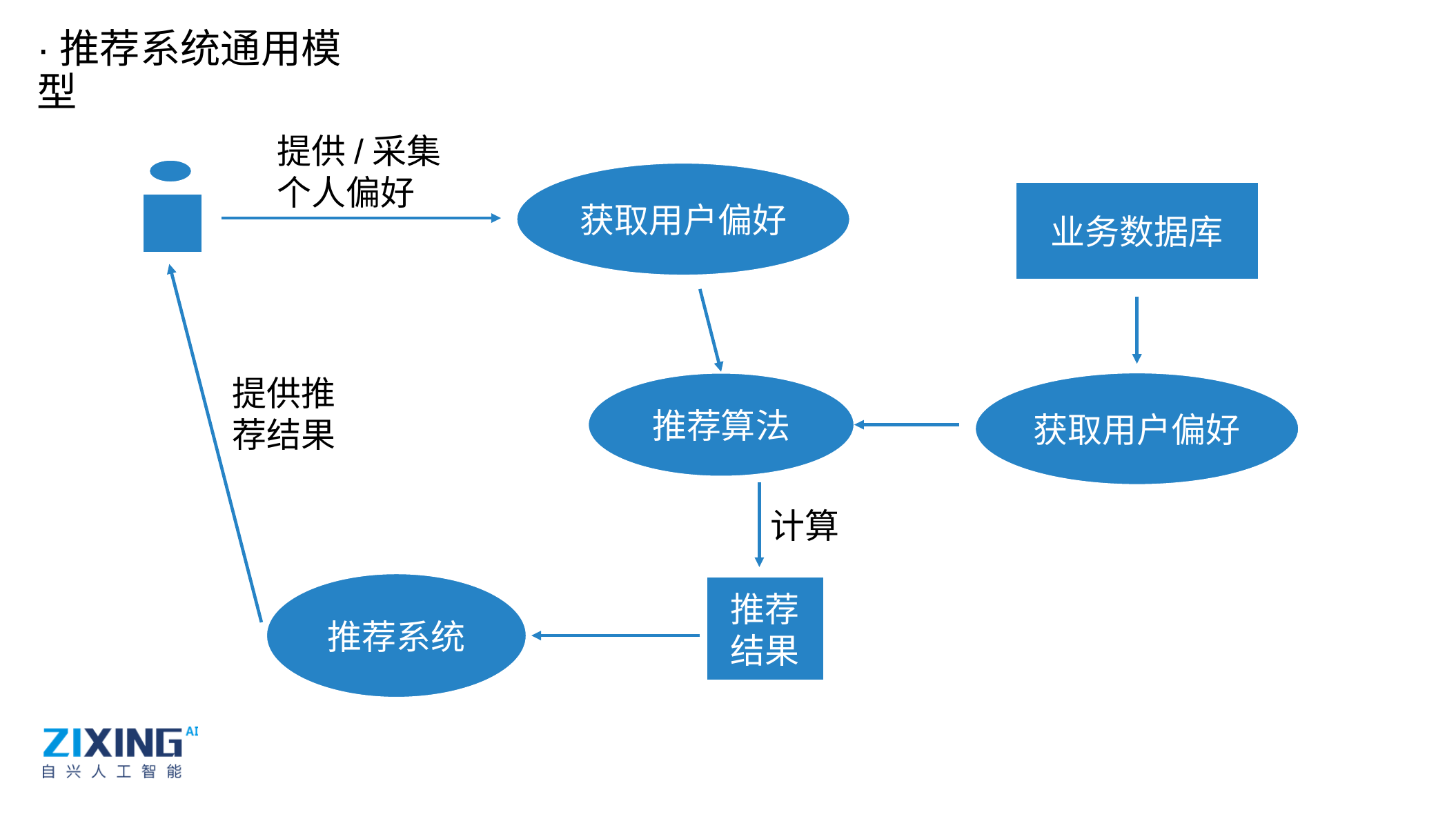

·推荐系统通用模型
提供/采集
个人偏好

获取用户偏好
业务数据库

提供推
荐结果
获取用户偏好
推荐算法
计算
推荐系统
推荐结果